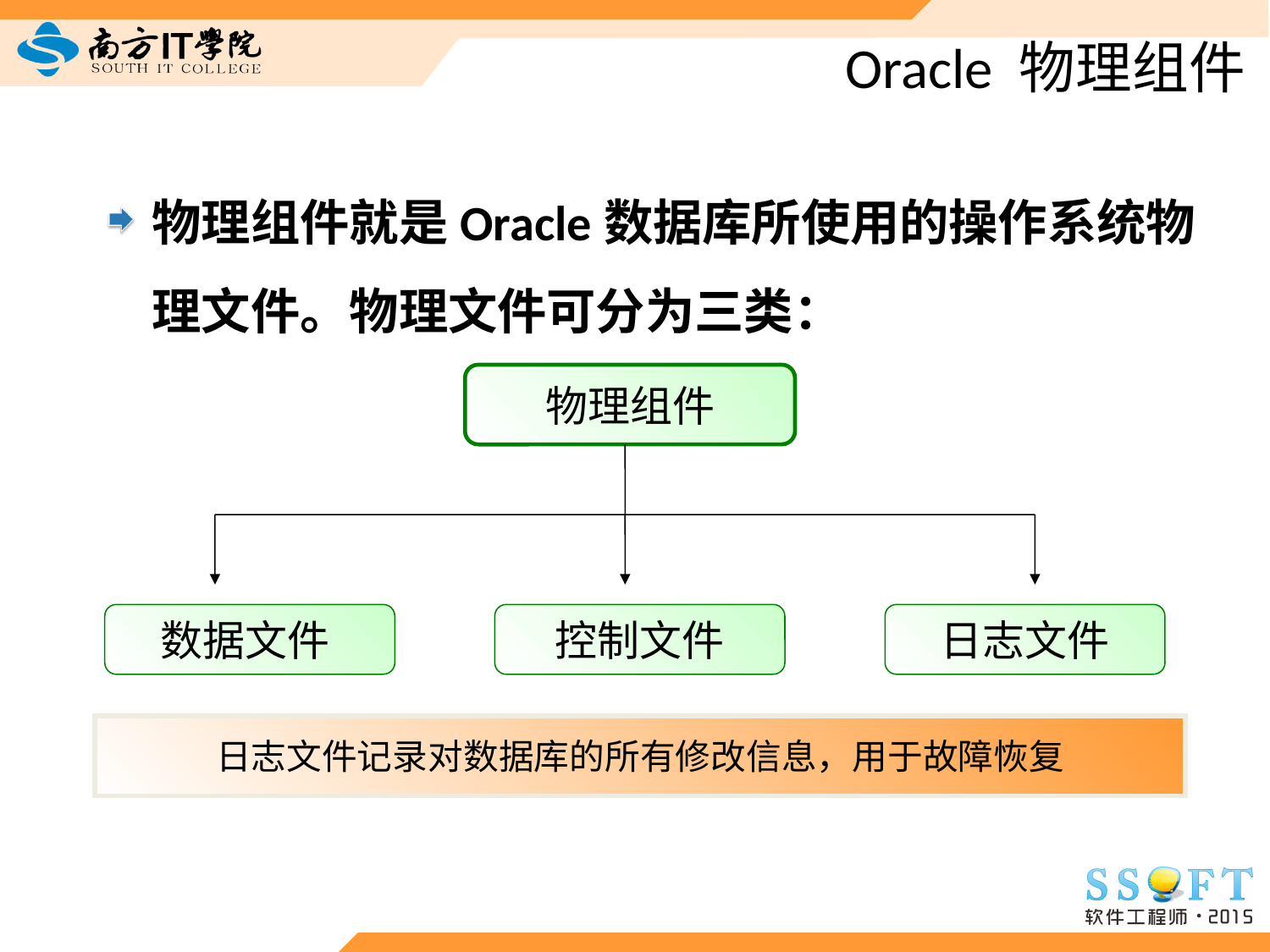

# Oracle 物理组件
物理组件就是Oracle数据库所使用的操作系统物理文件。物理文件可分为三类：
物理组件

数据文件
控制文件
日志文件
数据文件用于存储数据库数据，如表、索引数据等。
控制文件是记录数据库物理结构的二进制文件。
日志文件记录对数据库的所有修改信息，用于故障恢复